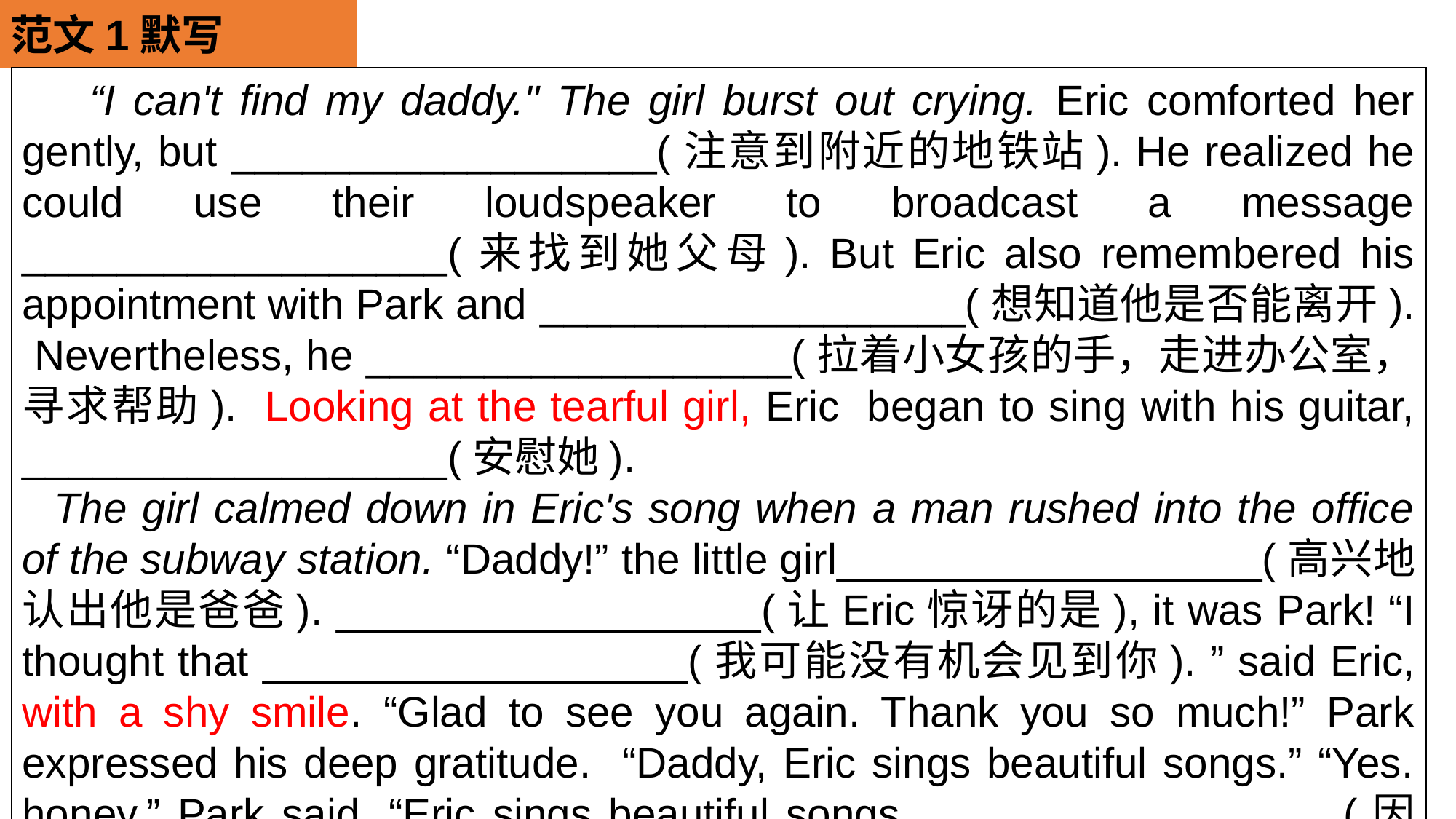

范文1默写
  “I can't find my daddy." The girl burst out crying. Eric comforted her gently, but __________________(注意到附近的地铁站). He realized he could use their loudspeaker to broadcast a message __________________(来找到她父母). But Eric also remembered his appointment with Park and __________________(想知道他是否能离开).  Nevertheless, he __________________(拉着小女孩的手，走进办公室，寻求帮助).  Looking at the tearful girl, Eric  began to sing with his guitar, __________________(安慰她).
The girl calmed down in Eric's song when a man rushed into the office of the subway station. “Daddy!” the little girl__________________(高兴地认出他是爸爸). __________________(让Eric惊讶的是), it was Park! “I thought that __________________(我可能没有机会见到你). ” said Eric, with a shy smile. “Glad to see you again. Thank you so much!” Park expressed his deep gratitude.  “Daddy, Eric sings beautiful songs.” “Yes. honey.” Park said, “Eric sings beautiful songs __________________(因为他有美丽的心灵). "